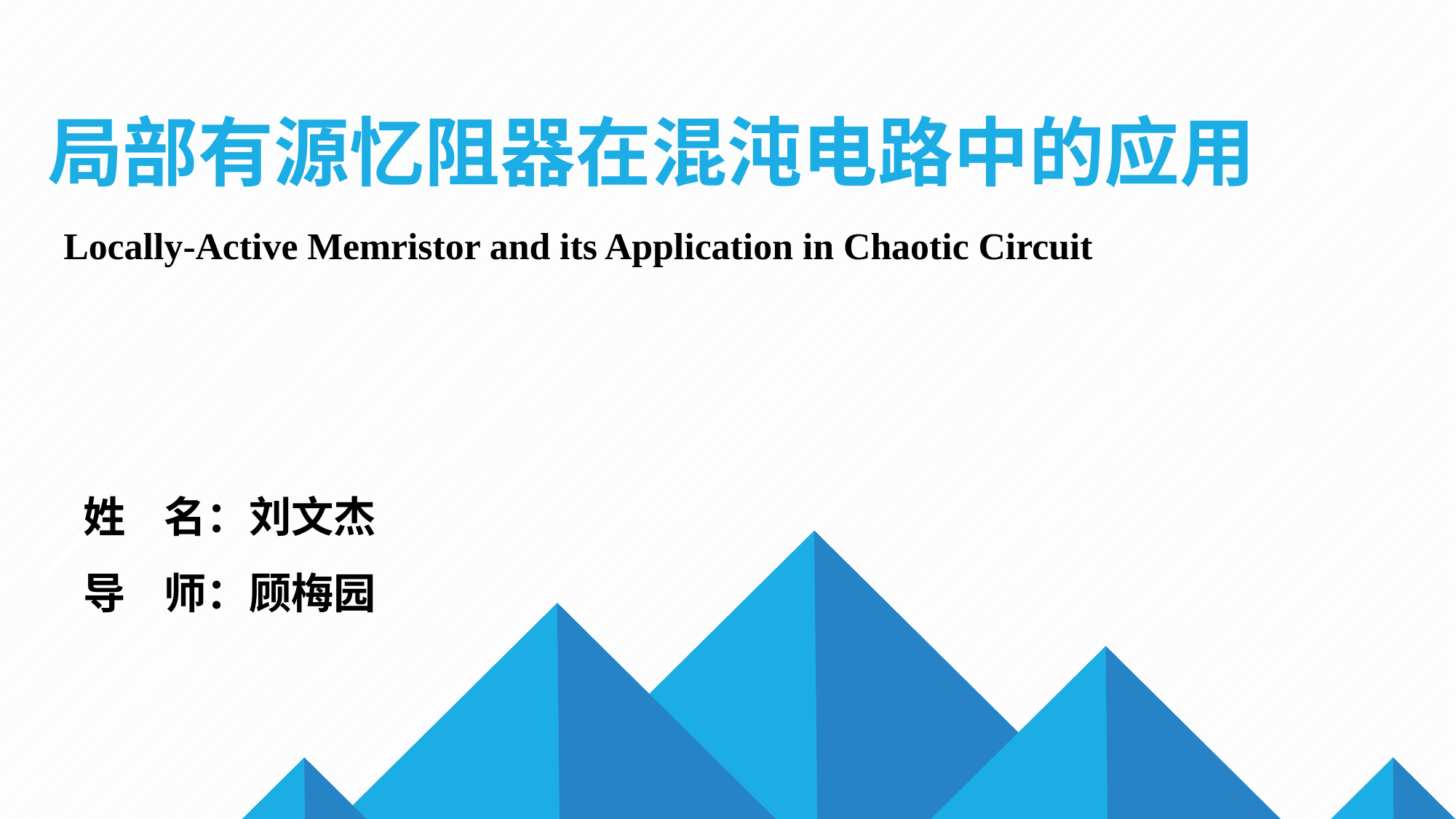

# 局部有源忆阻器在混沌电路中的应用
Locally-Active Memristor and its Application in Chaotic Circuit

姓    名：刘文杰
导    师：顾梅园